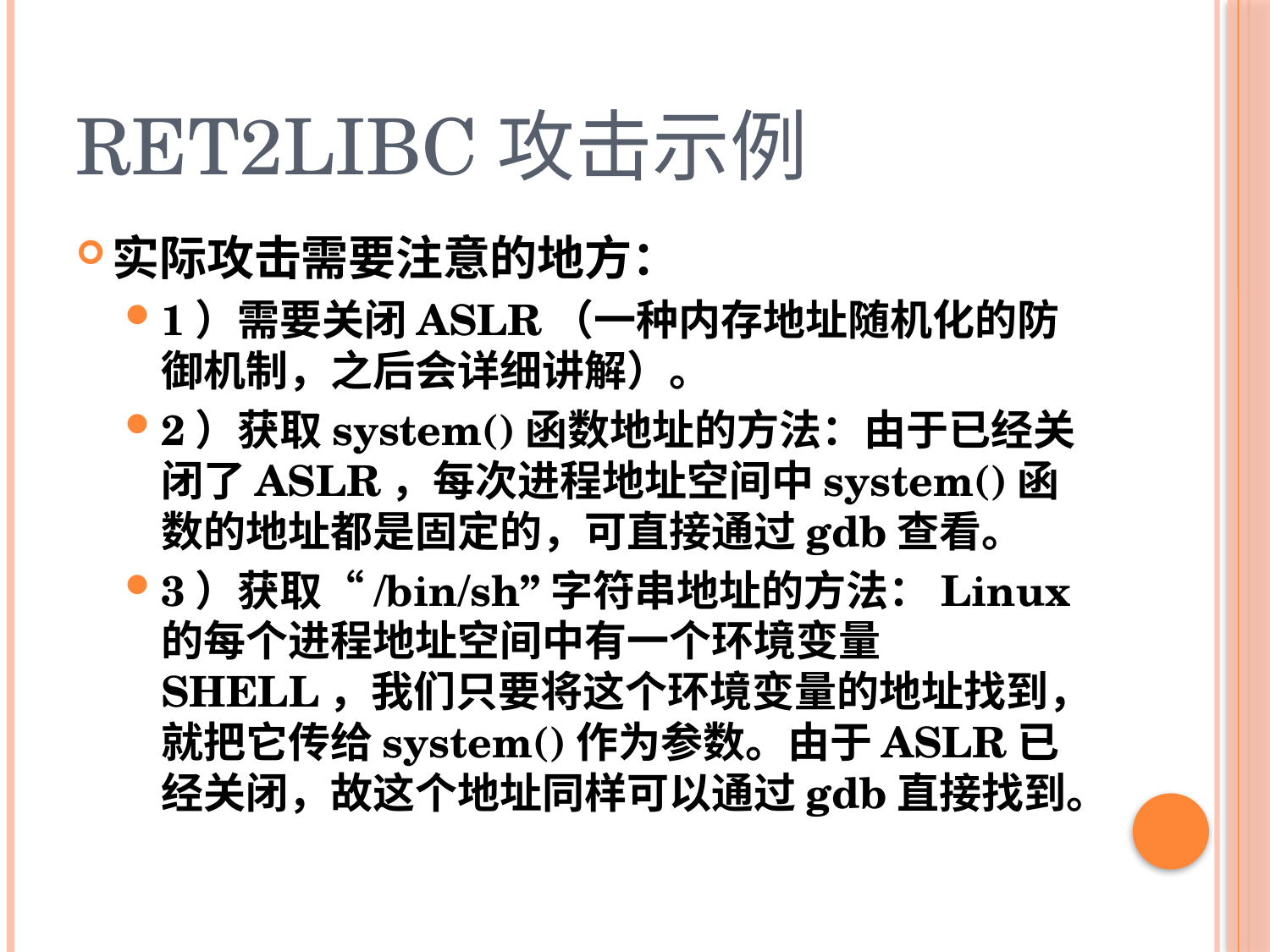

# ret2libc攻击示例
实际攻击需要注意的地方：
1）需要关闭ASLR（一种内存地址随机化的防御机制，之后会详细讲解）。
2）获取system()函数地址的方法：由于已经关闭了ASLR，每次进程地址空间中system()函数的地址都是固定的，可直接通过gdb查看。
3）获取“/bin/sh”字符串地址的方法：Linux的每个进程地址空间中有一个环境变量SHELL，我们只要将这个环境变量的地址找到，就把它传给system()作为参数。由于ASLR已经关闭，故这个地址同样可以通过gdb直接找到。